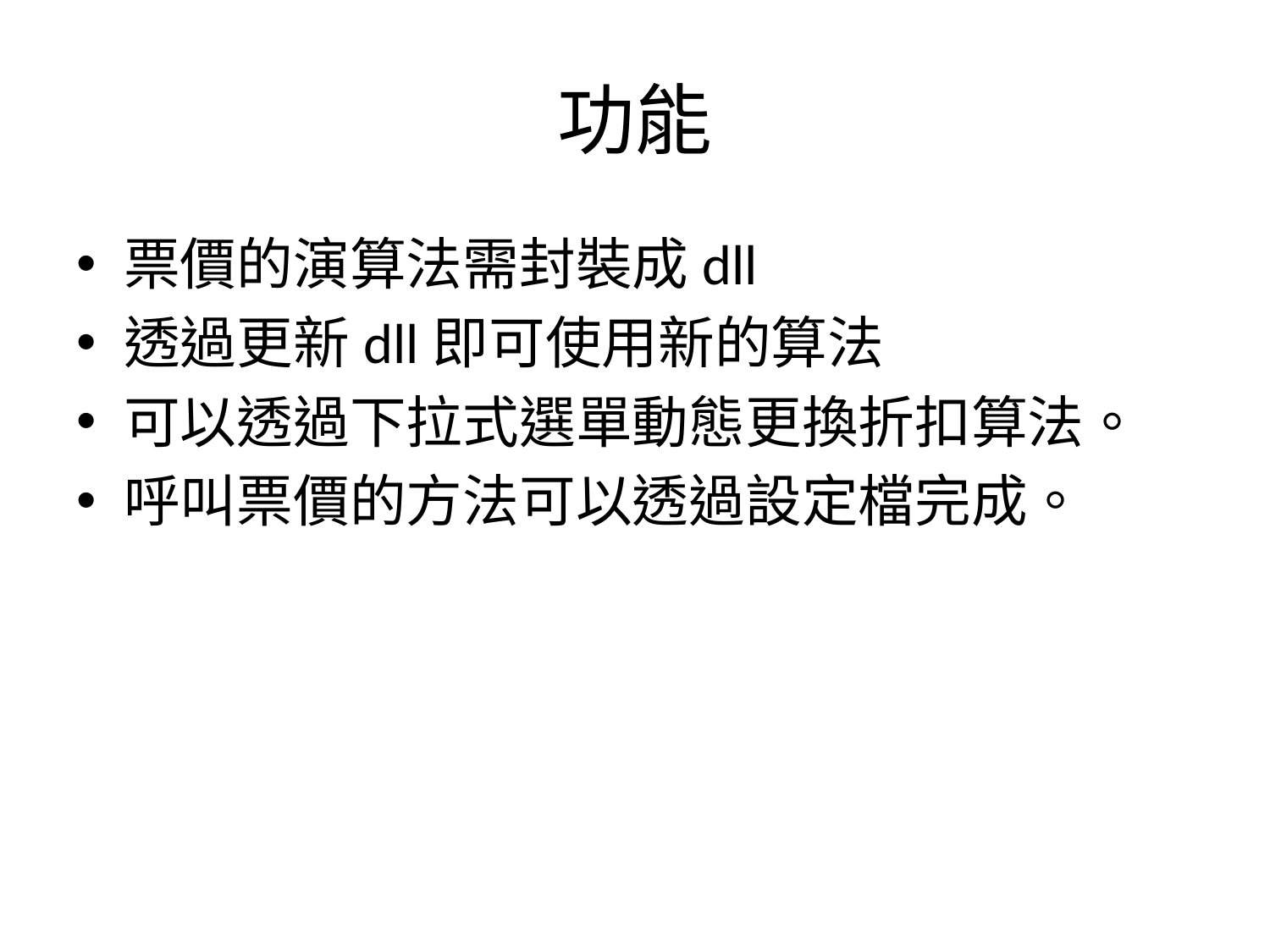

# 功能
票價的演算法需封裝成dll
透過更新dll即可使用新的算法
可以透過下拉式選單動態更換折扣算法。
呼叫票價的方法可以透過設定檔完成。